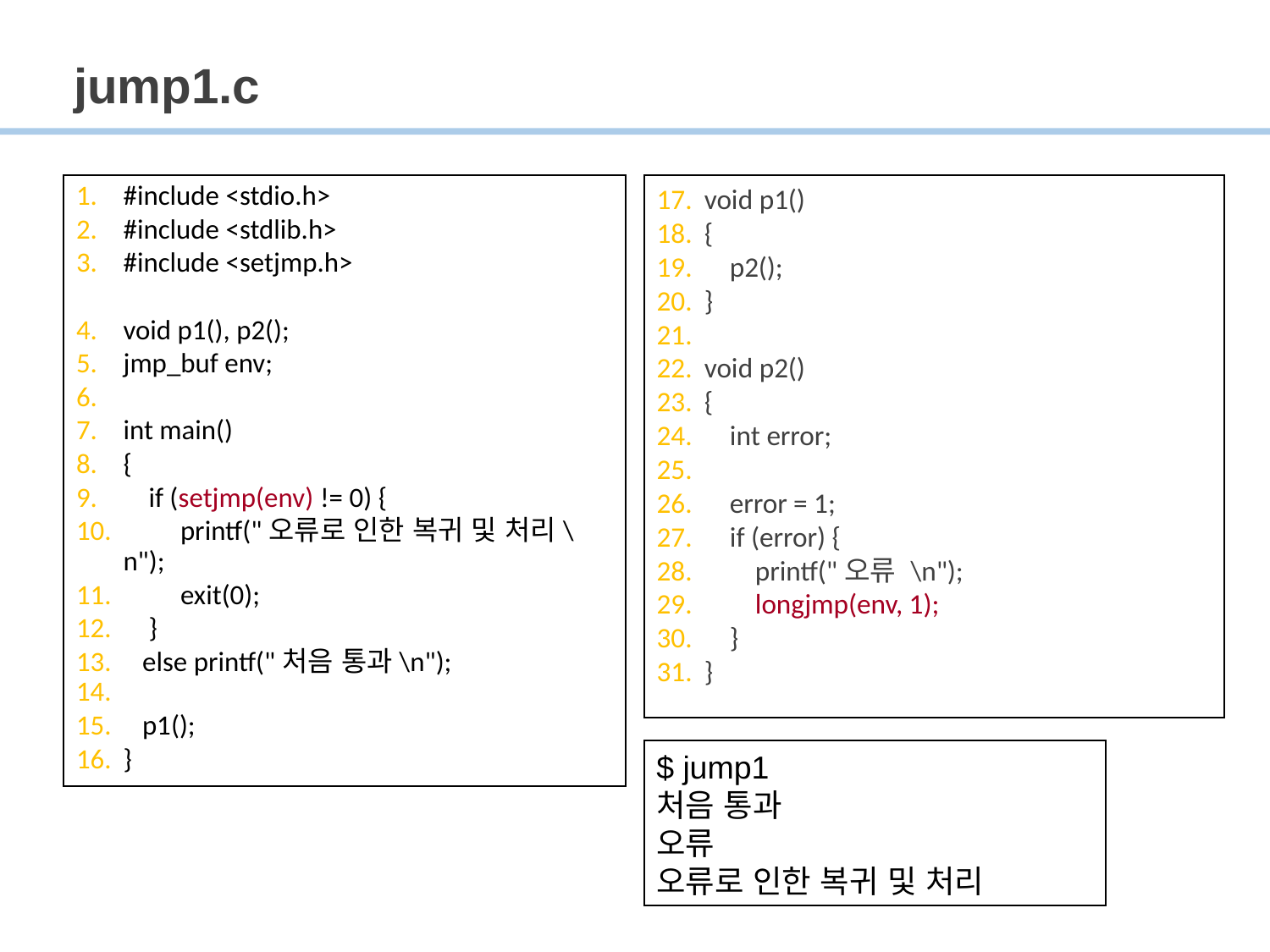

# jump1.c
#include <stdio.h>
#include <stdlib.h>
#include <setjmp.h>

void p1(), p2();
jmp_buf env;

int main()
{
    if (setjmp(env) != 0) {
         printf("오류로 인한 복귀 및 처리\n");
         exit(0);
    }
   else printf("처음 통과\n");

   p1();
}
void p1()
{
    p2();
}

void p2()
{
    int error;

    error = 1;
    if (error) {
        printf("오류 \n");
        longjmp(env, 1);
    }
}

$ jump1
처음 통과
오류
오류로 인한 복귀 및 처리